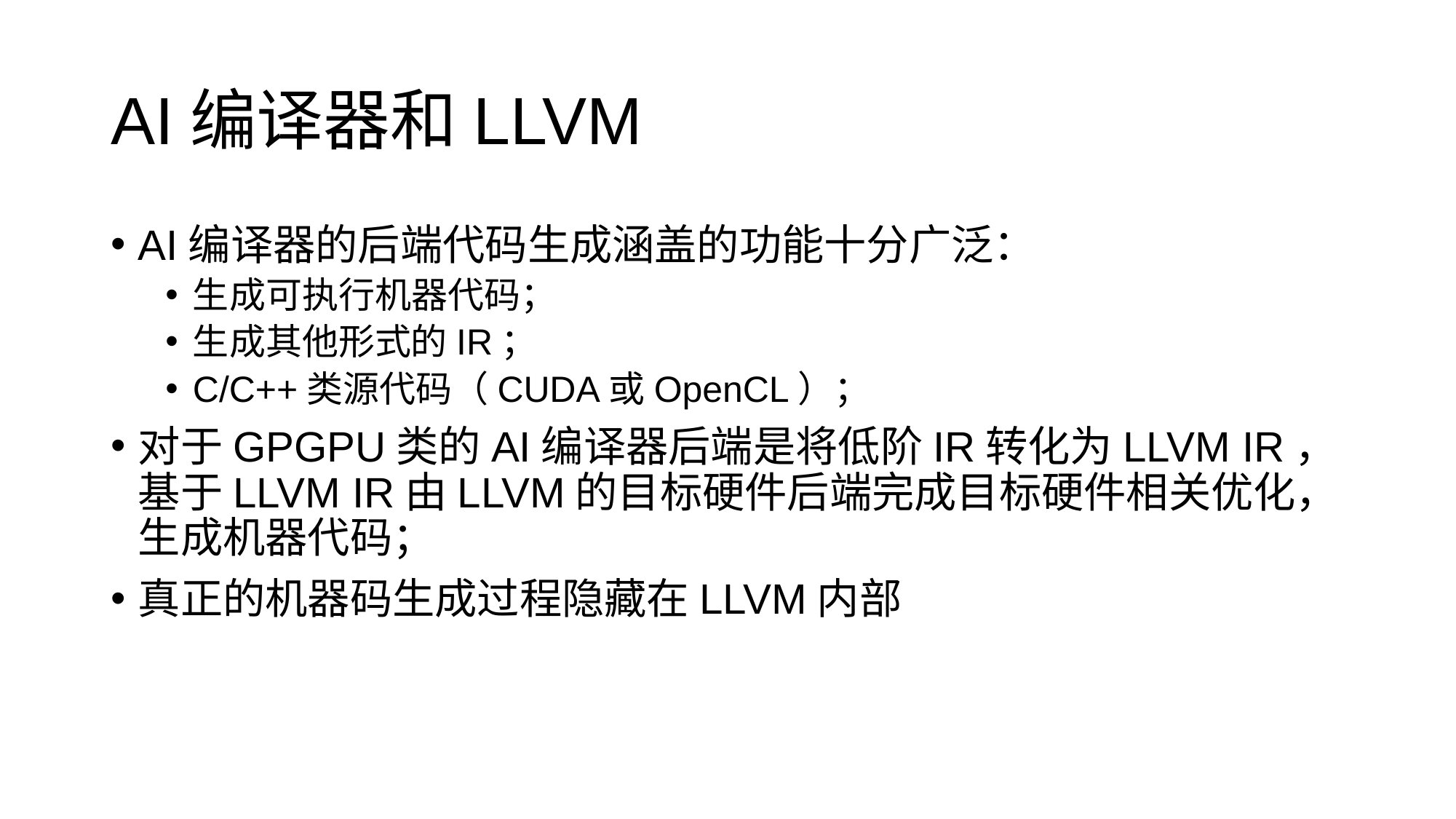

# AI编译器和LLVM
AI编译器的后端代码生成涵盖的功能十分广泛：
生成可执行机器代码；
生成其他形式的IR；
C/C++类源代码（CUDA或OpenCL）；
对于GPGPU类的AI编译器后端是将低阶IR转化为LLVM IR，基于LLVM IR由LLVM的目标硬件后端完成目标硬件相关优化，生成机器代码；
真正的机器码生成过程隐藏在LLVM内部